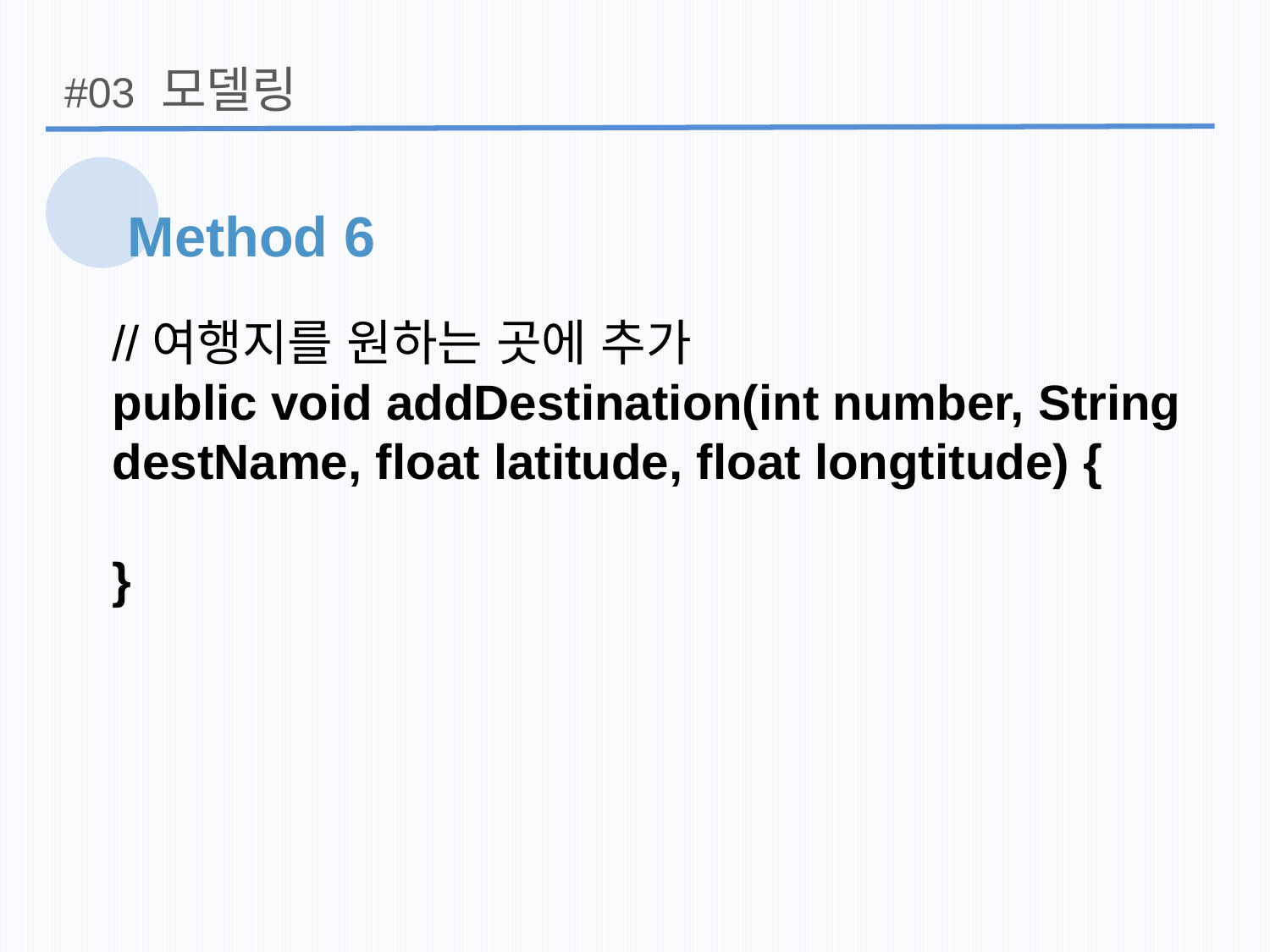

모델링
#03

Method 6
//여행지를 원하는 곳에 추가
public void addDestination(int number, String destName, float latitude, float longtitude) {

}